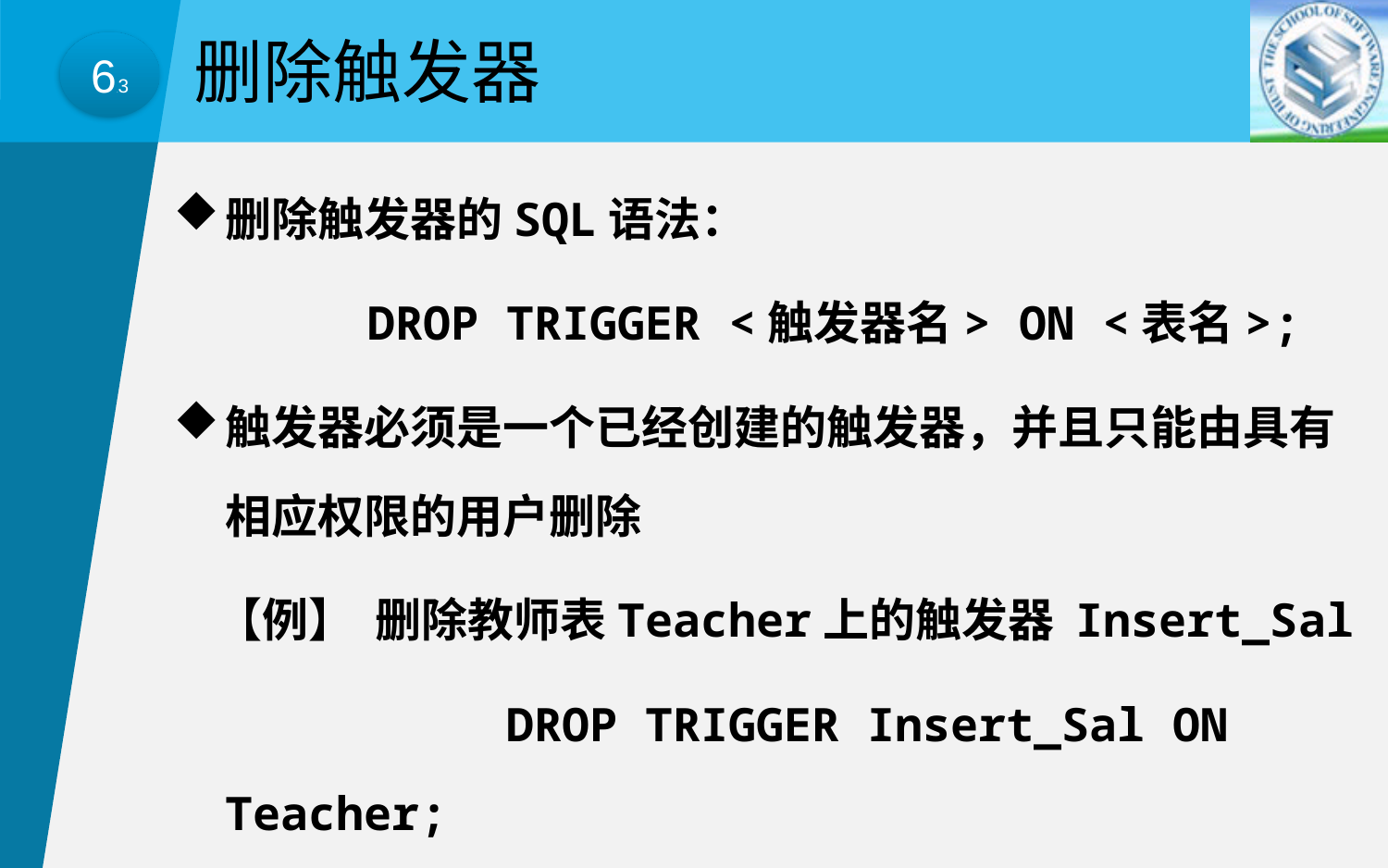

删除触发器
6.3
删除触发器的SQL语法：
       DROP TRIGGER <触发器名> ON <表名>;
触发器必须是一个已经创建的触发器，并且只能由具有相应权限的用户删除
   【例】  删除教师表Teacher上的触发器 Insert_Sal
            DROP TRIGGER Insert_Sal ON Teacher;